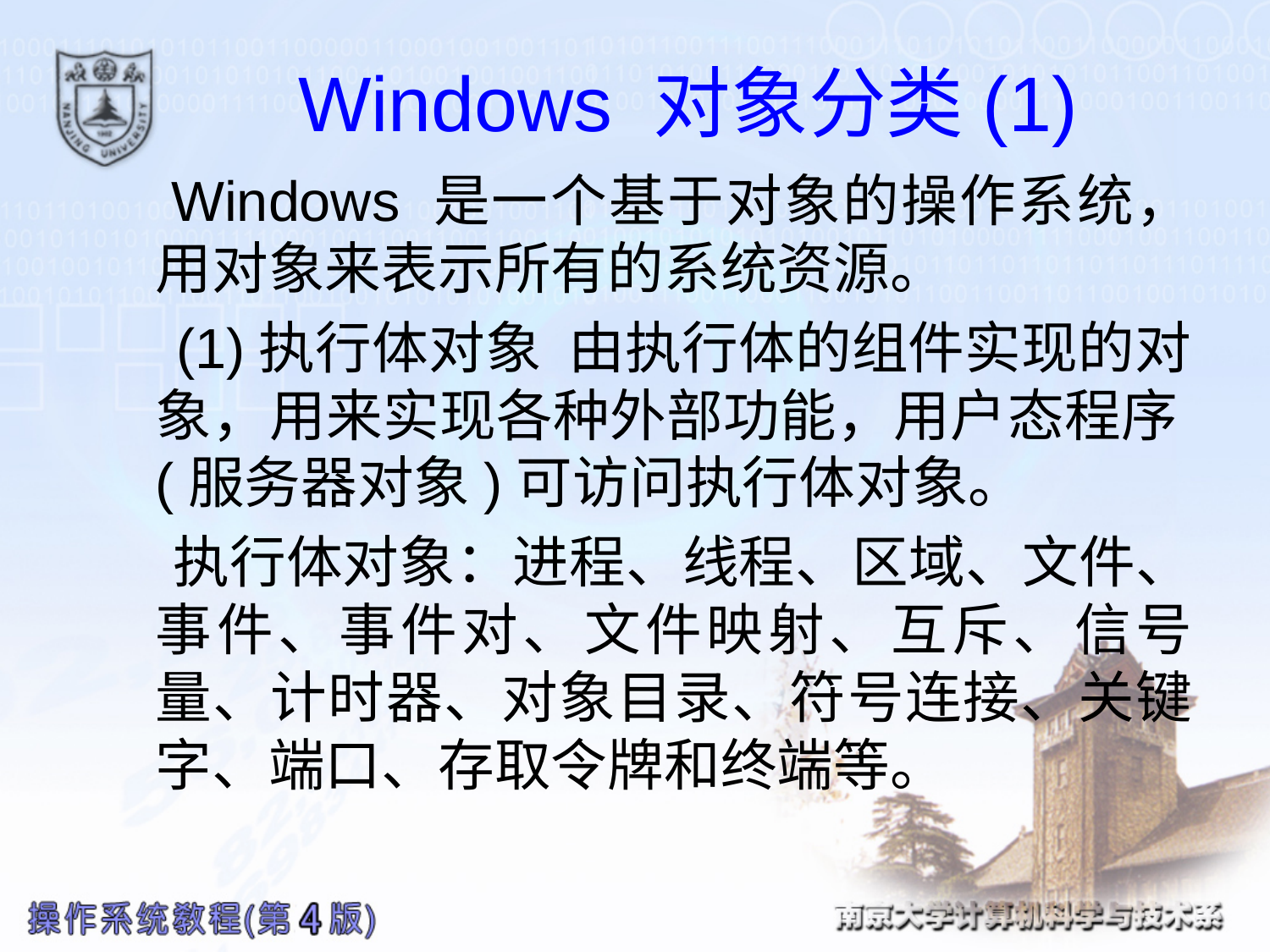

# Windows 对象分类(1)
  Windows 是一个基于对象的操作系统，用对象来表示所有的系统资源。
  (1)执行体对象  由执行体的组件实现的对象，用来实现各种外部功能，用户态程序(服务器对象)可访问执行体对象。
    执行体对象：进程、线程、区域、文件、事件、事件对、文件映射、互斥、信号量、计时器、对象目录、符号连接、关键字、端口、存取令牌和终端等。